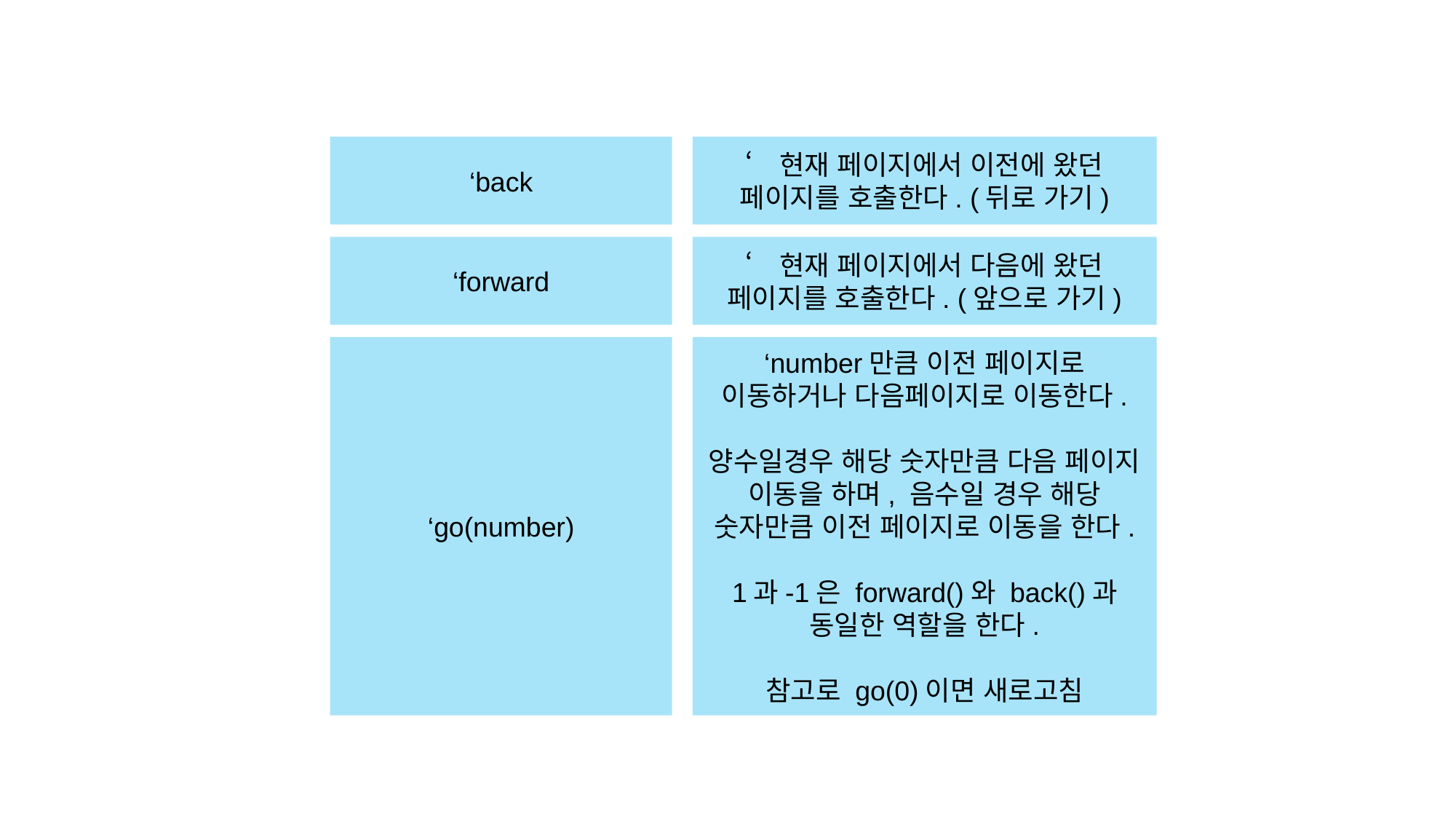

‘back
‘현재 페이지에서 이전에 왔던 페이지를 호출한다. (뒤로 가기)
‘forward
‘현재 페이지에서 다음에 왔던 페이지를 호출한다. (앞으로 가기)
‘number만큼 이전 페이지로 이동하거나 다음페이지로 이동한다.

양수일경우 해당 숫자만큼 다음 페이지 이동을 하며, 음수일 경우 해당 숫자만큼 이전 페이지로 이동을 한다.

1과-1은 forward()와 back()과 동일한 역할을 한다.

참고로 go(0)이면 새로고침
‘go(number)